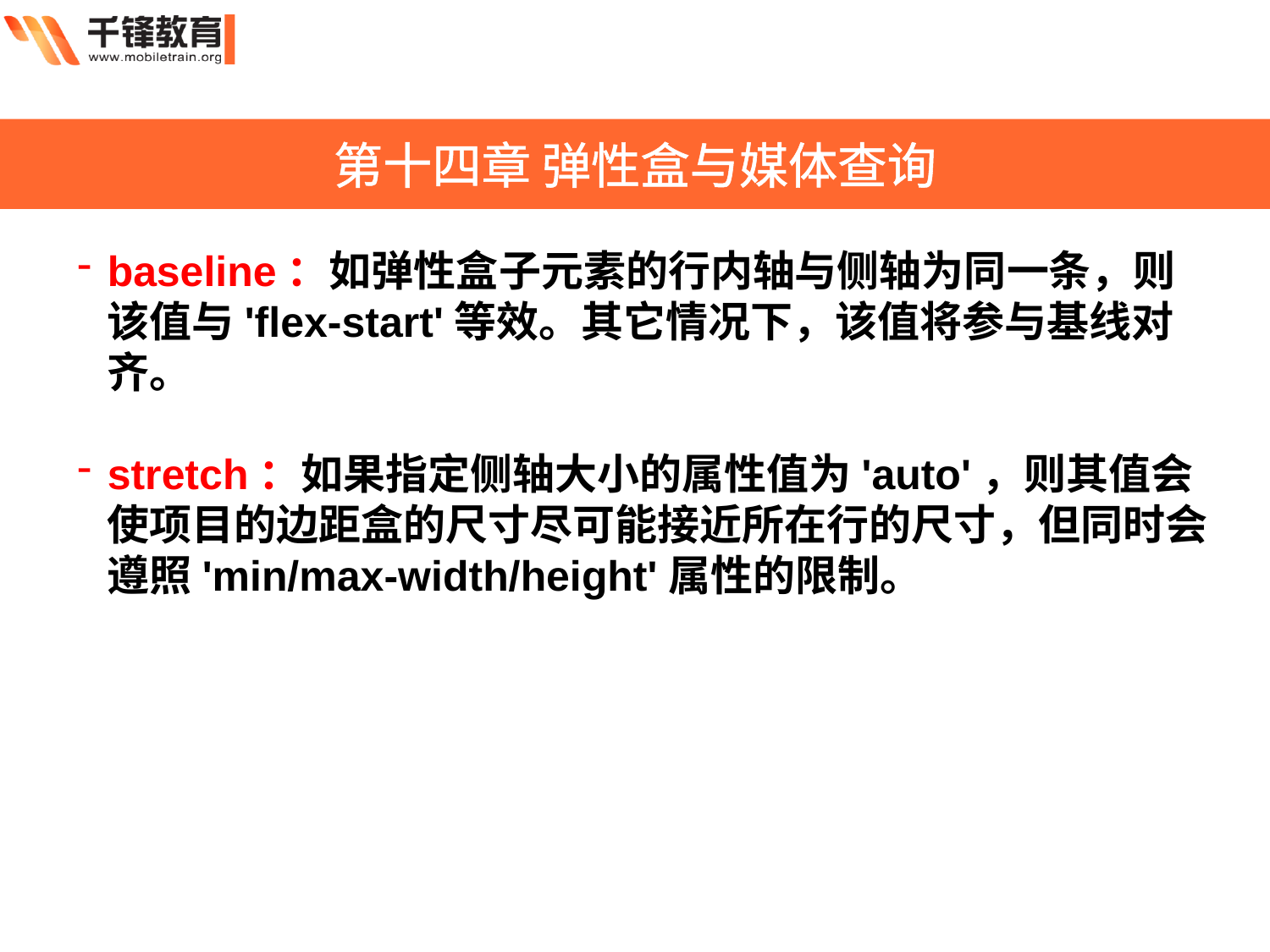

第十四章 弹性盒与媒体查询
baseline：如弹性盒子元素的行内轴与侧轴为同一条，则该值与'flex-start'等效。其它情况下，该值将参与基线对齐。

stretch：如果指定侧轴大小的属性值为'auto'，则其值会使项目的边距盒的尺寸尽可能接近所在行的尺寸，但同时会遵照'min/max-width/height'属性的限制。